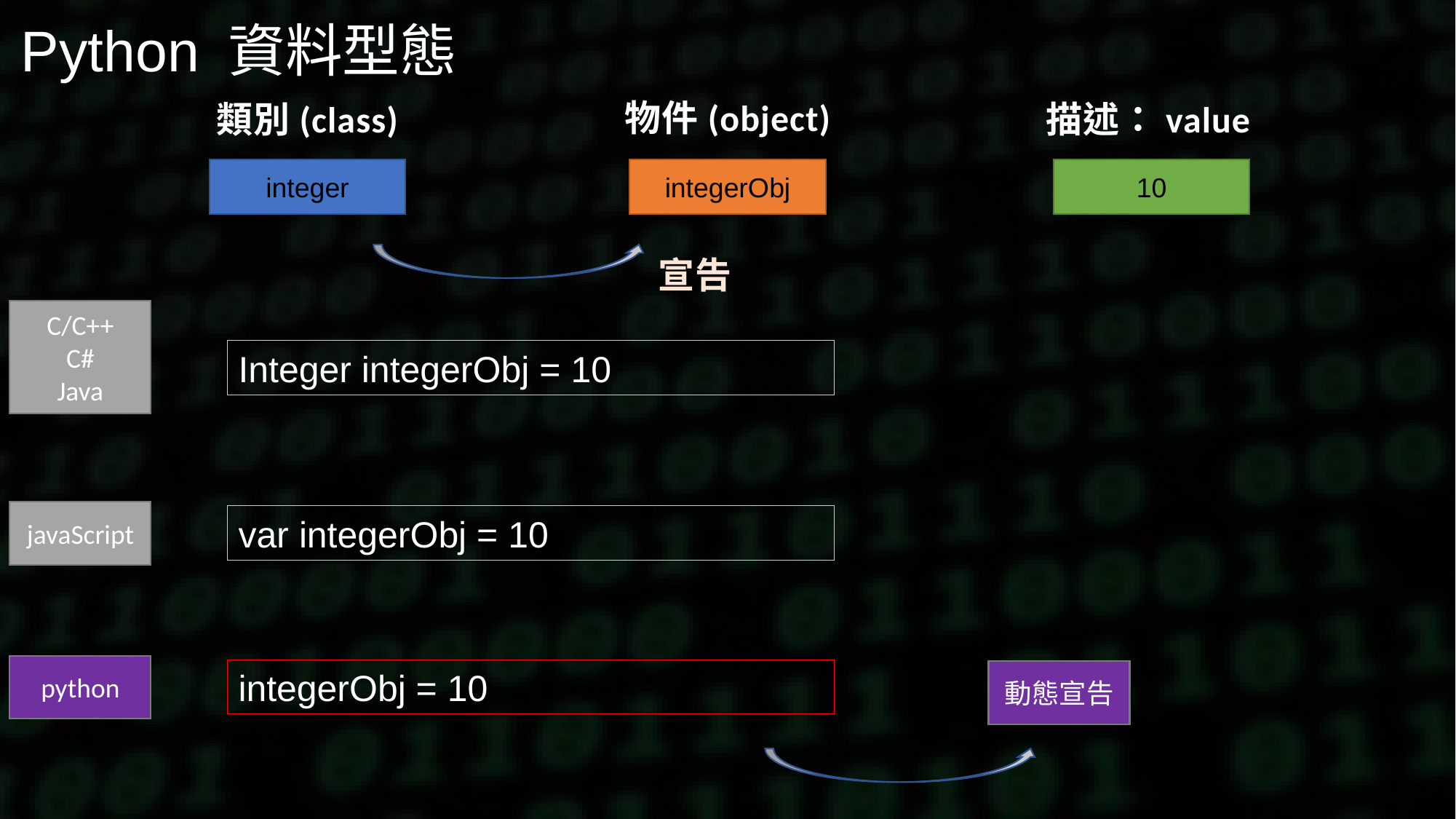

# Python 資料型態
物件(object)
類別(class)
描述：value
10
integer
integerObj

宣告
C/C++
C#
Java
Integer integerObj = 10
javaScript
var integerObj = 10
python
integerObj = 10
動態宣告